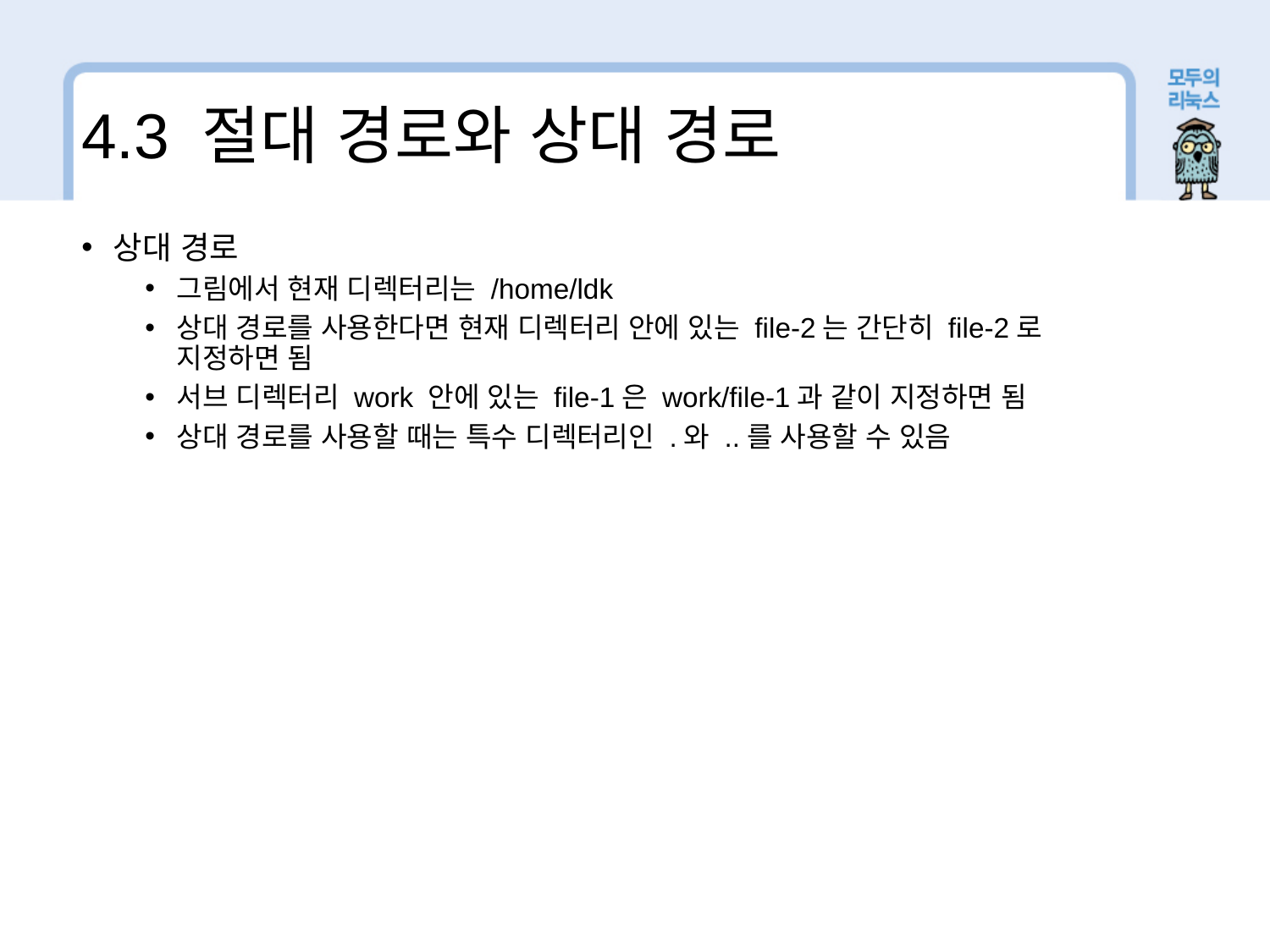

4.3 절대 경로와 상대 경로
상대 경로
그림에서 현재 디렉터리는 /home/ldk
상대 경로를 사용한다면 현재 디렉터리 안에 있는 file-2는 간단히 file-2로 지정하면 됨
서브 디렉터리 work 안에 있는 file-1은 work/file-1과 같이 지정하면 됨
상대 경로를 사용할 때는 특수 디렉터리인 .와 ..를 사용할 수 있음